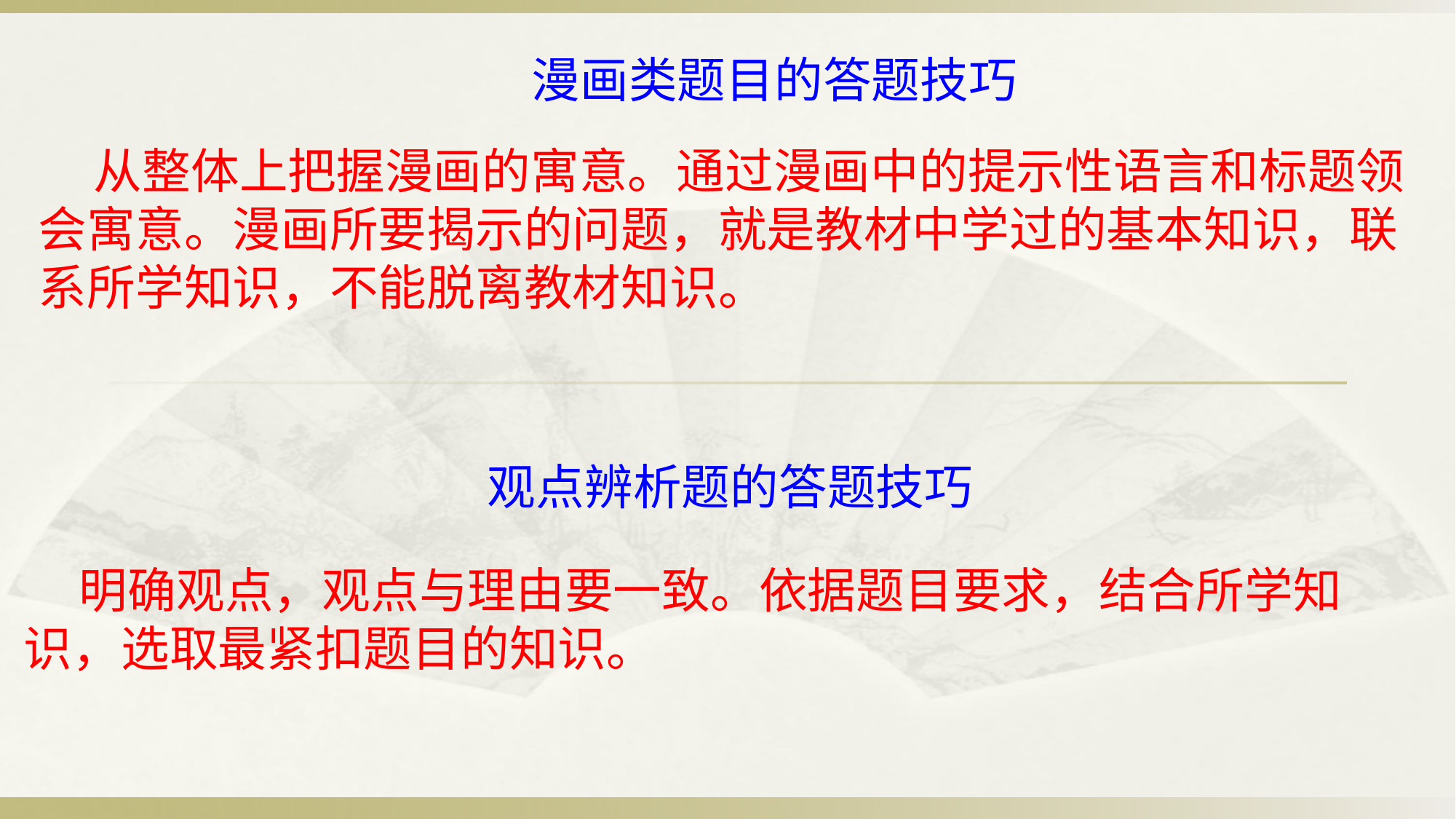

漫画类题目的答题技巧
    从整体上把握漫画的寓意。通过漫画中的提示性语言和标题领会寓意。漫画所要揭示的问题，就是教材中学过的基本知识，联系所学知识，不能脱离教材知识。
观点辨析题的答题技巧
    明确观点，观点与理由要一致。依据题目要求，结合所学知识，选取最紧扣题目的知识。